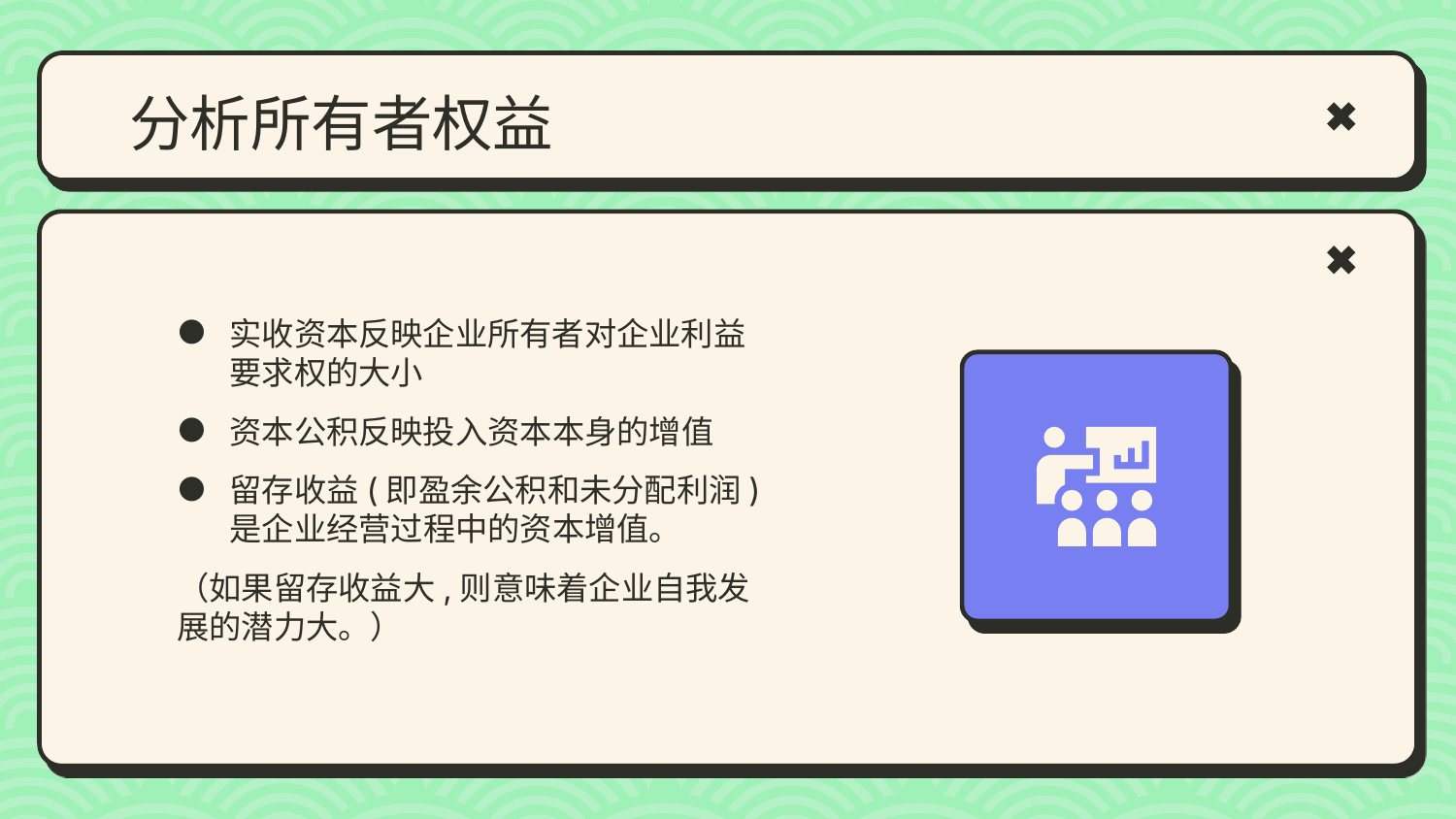

# 分析所有者权益
实收资本反映企业所有者对企业利益要求权的大小
资本公积反映投入资本本身的增值
留存收益(即盈余公积和未分配利润)是企业经营过程中的资本增值。
（如果留存收益大,则意味着企业自我发展的潜力大。）